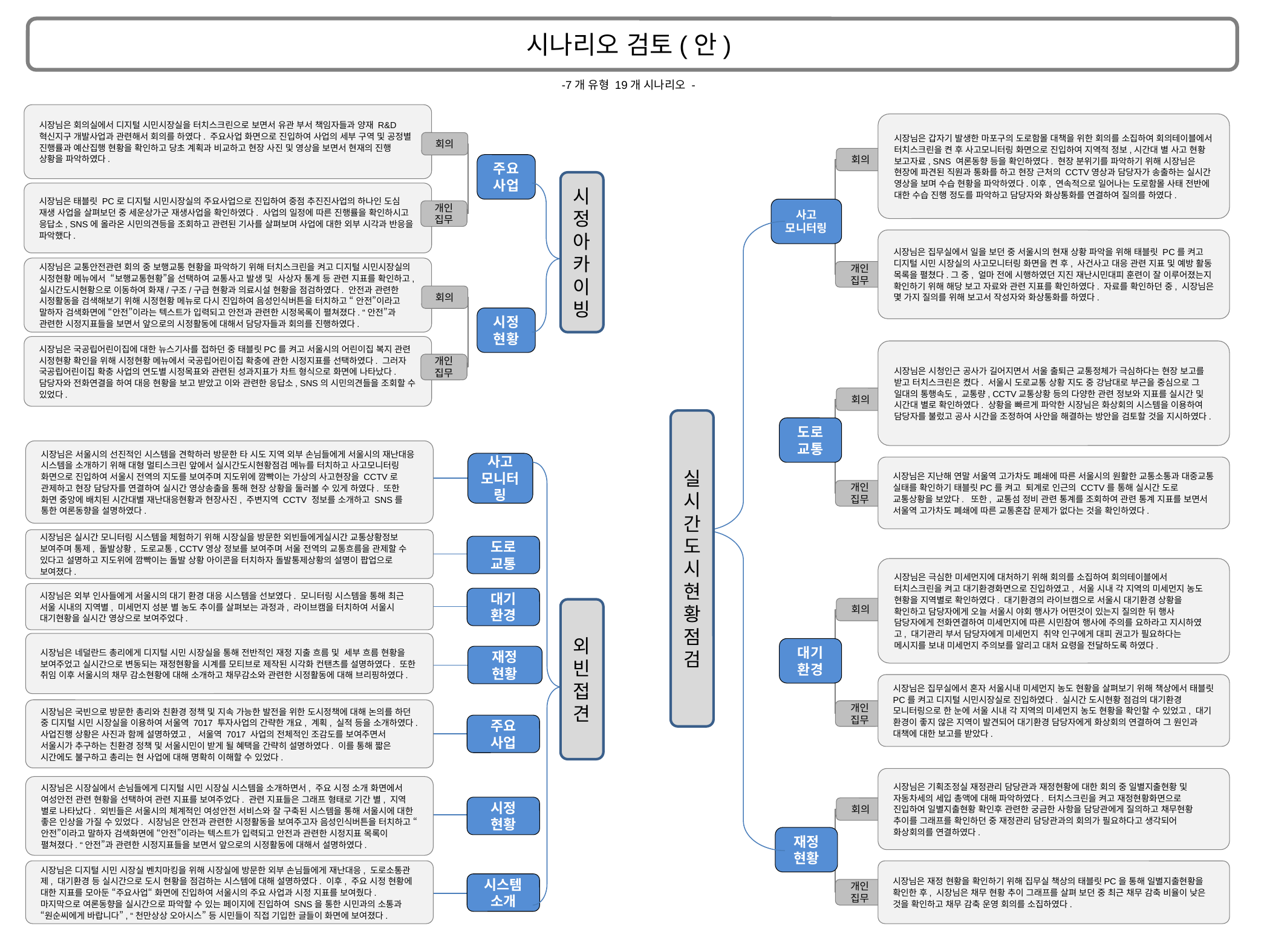

시나리오 검토(안)
-7개 유형 19개 시나리오 -
시장님은 회의실에서 디지털 시민시장실을 터치스크린으로 보면서 유관 부서 책임자들과 양재 R&D 혁신지구 개발사업과 관련해서 회의를 하였다. 주요사업 화면으로 진입하여 사업의 세부 구역 및 공정별 진행률과 예산집행 현황을 확인하고 당초 계획과 비교하고 현장 사진 및 영상을 보면서 현재의 진행 상황을 파악하였다.
회의
주요
사업
시장님은 태블릿 PC로 디지털 시민시장실의 주요사업으로 진입하여 중점 추진진사업의 하나인 도심 재생 사업을 살펴보던 중 세운상가군 재생사업을 확인하였다. 사업의 일정에 따른 진행률을 확인하시고 응답소, SNS에 올라온 시민의견등을 조회하고 관련된 기사를 살펴보며 사업에 대한 외부 시각과 반응을 파악했다.
개인
집무
시장님은 교통안전관련 회의 중 보행교통 현황을 파악하기 위해 터치스크린을 켜고 디지털 시민시장실의 시정현황 메뉴에서  “보행교통현황”을 선택하여 교통사고 발생 및  사상자 통계 등 관련 지표를 확인하고, 실시간도시현황으로 이동하여 화재/구조/구급 현황과 의료시설 현황을 점검하였다. 안전과 관련한 시정활동을 검색해보기 위해 시정현황 메뉴로 다시 진입하여 음성인식버튼을 터치하고 “ 안전”이라고 말하자 검색화면에 “안전”이라는 텍스트가 입력되고 안전과 관련한 시정목록이 펼쳐졌다. “안전”과 관련한 시정지표들을 보면서 앞으로의 시정활동에 대해서 담당자들과 회의를 진행하였다.
회의
시정
현황
시장님은 국공립어린이집에 대한 뉴스기사를 접하던 중 태블릿PC를 켜고 서울시의 어린이집 복지 관련 시정현황 확인을 위해 시정현황 메뉴에서 국공립어린이집 확충에 관한 시정지표를 선택하였다. 그러자 국공립어린이집 확충 사업의 연도별 시정목표와 관련된 성과지표가 차트 형식으로 화면에 나타났다. 담당자와 전화연결을 하여 대응 현황을 보고 받았고 이와 관련한 응답소, SNS의 시민의견들을 조회할 수 있었다.
개인
집무
시장님은 서울시의 선진적인 시스템을 견학하러 방문한 타 시도 지역 외부 손님들에게 서울시의 재난대응 시스템을 소개하기 위해 대형 멀티스크린 앞에서 실시간도시현황점검 메뉴를 터치하고 사고모니터링 화면으로 진입하여 서울시 전역의 지도를 보여주며 지도위에 깜빡이는 가상의 사고현장을 CCTV로 관제하고 현장 담당자를 연결하여 실시간 영상송출을 통해 현장 상황을 둘러볼 수 있게 하였다. 또한 화면 중앙에 배치된 시간대별 재난대응현황과 현장사진, 주변지역 CCTV 정보를 소개하고 SNS를 통한 여론동향을 설명하였다.
사고
모니터링
시장님은 실시간 모니터링 시스템을 체험하기 위해 시장실을 방문한 외빈들에게실시간 교통상황정보 보여주며 통제, 돌발상황, 도로교통, CCTV영상 정보를 보여주며 서울 전역의 교통흐름을 관제할 수 있다고 설명하고 지도위에 깜빡이는 돌발 상황 아이콘을 터치하자 돌발통제상황의 설명이 팝업으로 보여졌다.
도로
교통
시장님은 외부 인사들에게 서울시의 대기 환경 대응 시스템을 선보였다. 모니터링 시스템을 통해 최근 서울 시내의 지역별, 미세먼지 성분 별 농도 추이를 살펴보는 과정과, 라이브캠을 터치하여 서울시 대기현황을 실시간 영상으로 보여주었다.
대기
환경
시장님은 네덜란드 총리에게 디지털 시민 시장실을 통해 전반적인 재정 지출 흐름 및  세부 흐름 현황을 보여주었고 실시간으로 변동되는 재정현황을 시계를 모티브로 제작된 시각화 컨탠츠를 설명하였다. 또한 취임 이후 서울시의 채무 감소현황에 대해 소개하고 채무감소와 관련한 시정활동에 대해 브리핑하였다.
재정
현황
시장님은 국빈으로 방문한 총리와 친환경 정책 및 지속 가능한 발전을 위한 도시정책에 대해 논의를 하던 중 디지털 시민 시장실을 이용하여 서울역 7017 투자사업의 간략한 개요, 계획, 실적 등을 소개하였다. 사업진행 상황은 사진과 함께 설명하였고,  서울역 7017 사업의 전체적인 조감도를 보여주면서 서울시가 추구하는 친환경 정책 및 서울시민이 받게 될 혜택을 간략히 설명하였다. 이를 통해 짧은 시간에도 불구하고 총리는 현 사업에 대해 명확히 이해할 수 있었다.
주요
사업
시장님은 시장실에서 손님들에게 디지털 시민 시장실 시스템을 소개하면서, 주요 시정 소개 화면에서 여성안전 관련 현황을 선택하여 관련 지표를 보여주었다. 관련 지표들은 그래프 형태로 기간 별, 지역 별로 나타났다. 외빈들은 서울시의 체계적인 여성안전 서비스와 잘 구축된 시스템을 통해 서울시에 대한 좋은 인상을 가질 수 있었다. 시장님은 안전과 관련한 시정활동을 보여주고자 음성인식버튼을 터치하고 “ 안전”이라고 말하자 검색화면에 “안전”이라는 텍스트가 입력되고 안전과 관련한 시정지표 목록이 펼쳐졌다. “안전”과 관련한 시정지표들을 보면서 앞으로의 시정활동에 대해서 설명하였다.
시정
현황
시장님은 디지털 시민 시장실 벤치마킹을 위해 시장실에 방문한 외부 손님들에게 재난대응, 도로소통관제, 대기환경 등 실시간으로 도시 현황을 점검하는 시스템에 대해 설명하였다. 이후, 주요 시정 현황에 대한 지표를 모아둔 “주요사업“ 화면에 진입하여 서울시의 주요 사업과 시정 지표를 보여줬다. 마지막으로 여론동향을 실시간으로 파악할 수 있는 페이지에 진입하여 SNS을 통한 시민과의 소통과  “원순씨에게 바랍니다”, “천만상상 오아시스” 등 시민들이 직접 기입한 글들이 화면에 보여졌다.
시스템소개
시장님은 갑자기 발생한 마포구의 도로함몰 대책을 위한 회의를 소집하여 회의테이블에서 터치스크린을 켠 후 사고모니터링 화면으로 진입하여 지역적 정보,시간대 별 사고 현황 보고자료, SNS 여론동향 등을 확인하였다. 현장 분위기를 파악하기 위해 시장님은 현장에 파견된 직원과 통화를 하고 현장 근처의 CCTV영상과 담당자가 송출하는 실시간 영상을 보며 수습 현황을 파악하였다.이후, 연속적으로 일어나는 도로함몰 사태 전반에 대한 수습 진행 정도를 파악하고 담당자와 화상통화를 연결하여 질의를 하였다.
시장님은 집무실에서 일을 보던 중 서울시의 현재 상황 파악을 위해 태블릿 PC를 켜고 디지털 시민 시장실의 사고모니터링 화면을 켠 후, 사건사고 대응 관련 지표 및 예방 활동 목록을 펼쳤다.그 중, 얼마 전에 시행하였던 지진 재난시민대피 훈련이 잘 이루어졌는지 확인하기 위해 해당 보고 자료와 관련 지표를 확인하였다. 자료를 확인하던 중, 시장님은 몇 가지 질의를 위해 보고서 작성자와 화상통화를 하였다.
시장님은 시청인근 공사가 길어지면서 서울 출퇴근 교통정체가 극심하다는 현장 보고를 받고 터치스크린은 켰다. 서울시 도로교통 상황 지도 중 강남대로 부근을 중심으로 그 일대의 통행속도, 교통량, CCTV교통상황 등의 다양한 관련 정보와 지표를 실시간 및 시간대 별로 확인하였다. 상황을 빠르게 파악한 시장님은 화상회의 시스템을 이용하여 담당자를 불렀고 공사 시간을 조정하여 사안을 해결하는 방안을 검토할 것을 지시하였다.
시장님은 지난해 연말 서울역 고가차도 폐쇄에 따른 서울시의 원활한 교통소통과 대중교통 실태를 확인하기 태블릿PC를 켜고  퇴계로 인근의 CCTV를 통해 실시간 도로 교통상황을 보았다.  또한, 교통섬 정비 관련 통계를 조회하여 관련 통계 지표를 보면서 서울역 고가차도 폐쇄에 따른 교통혼잡 문제가 없다는 것을 확인하였다.
시장님은 극심한 미세먼지에 대처하기 위해 회의를 소집하여 회의테이블에서 터치스크린을 켜고 대기환경화면으로 진입하였고, 서울 시내 각 지역의 미세먼지 농도 현황을 지역별로 확인하였다. 대기환경의 라이브캠으로 서울시 대기환경 상황을 확인하고 담당자에게 오늘 서울시 야회 행사가 어떤것이 있는지 질의한 뒤 행사 담당자에게 전화연결하여 미세먼지에 따른 시민참여 행사에 주의를 요하라고 지시하였고, 대기관리 부서 담당자에게 미세먼지  취약 인구에게 대피 권고가 필요하다는 메시지를 보내 미세먼지 주의보를 알리고 대처 요령을 전달하도록 하였다.
시장님은 집무실에서 혼자 서울시내 미세먼지 농도 현황을 살펴보기 위해 책상에서 태블릿PC를 켜고 디지털 시민시장실로 진입하였다. 실시간 도시현황 점검의 대기환경 모니터링으로 한 눈에 서울 시내 각 지역의 미세먼지 농도 현황을 확인할 수 있었고, 대기 환경이 좋지 않은 지역이 발견되어 대기환경 담당자에게 화상회의 연결하여 그 원인과 대책에 대한 보고를 받았다.
시장님은 기획조정실 재정관리 담당관과 재정현황에 대한 회의 중 일별지출현황 및 자동차세의 세입 총액에 대해 파악하였다. 터치스크린을 켜고 재정현황화면으로 진입하여 일별지출현황 확인후 관련한 궁금한 사항을 담당관에게 질의하고 채무현황 추이를 그래프를 확인하던 중 재정관리 담당관과의 회의가 필요하다고 생각되어 화상회의를 연결하였다.
시장님은 재정 현황을 확인하기 위해 집무실 책상의 태블릿PC을 통해 일별지출현황을 확인한 후, 시장님은 채무 현황 추이 그래프를 살펴 보던 중 최근 채무 감축 비율이 낮은 것을 확인하고 채무 감축 운영 회의를 소집하였다.
회의
시정아카이빙

사고
모니터링

개인
집무
회의
실
시
간
도
시
현
황
점
검
도로
교통

개인
집무
회의
외빈접견
대기
환경
개인
집무
회의
재정
현황
개인
집무